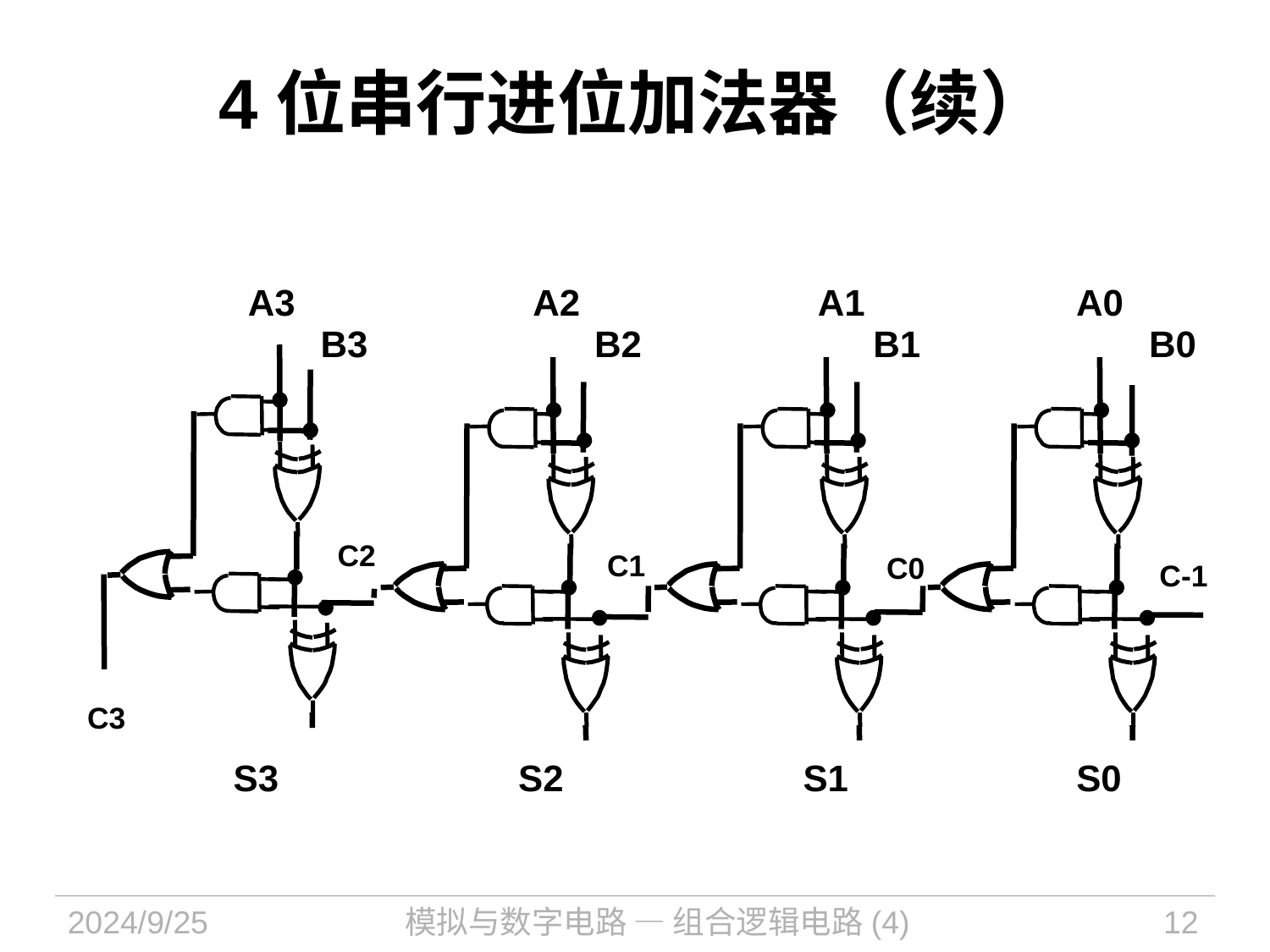

# 4位串行进位加法器（续）
A3
A2
A1
A0
B3
B2
B1
B0

C2

C1
C0

C-1

C3

S3
S2
S1
S0
2024/9/25
模拟与数字电路 — 组合逻辑电路(4)
12